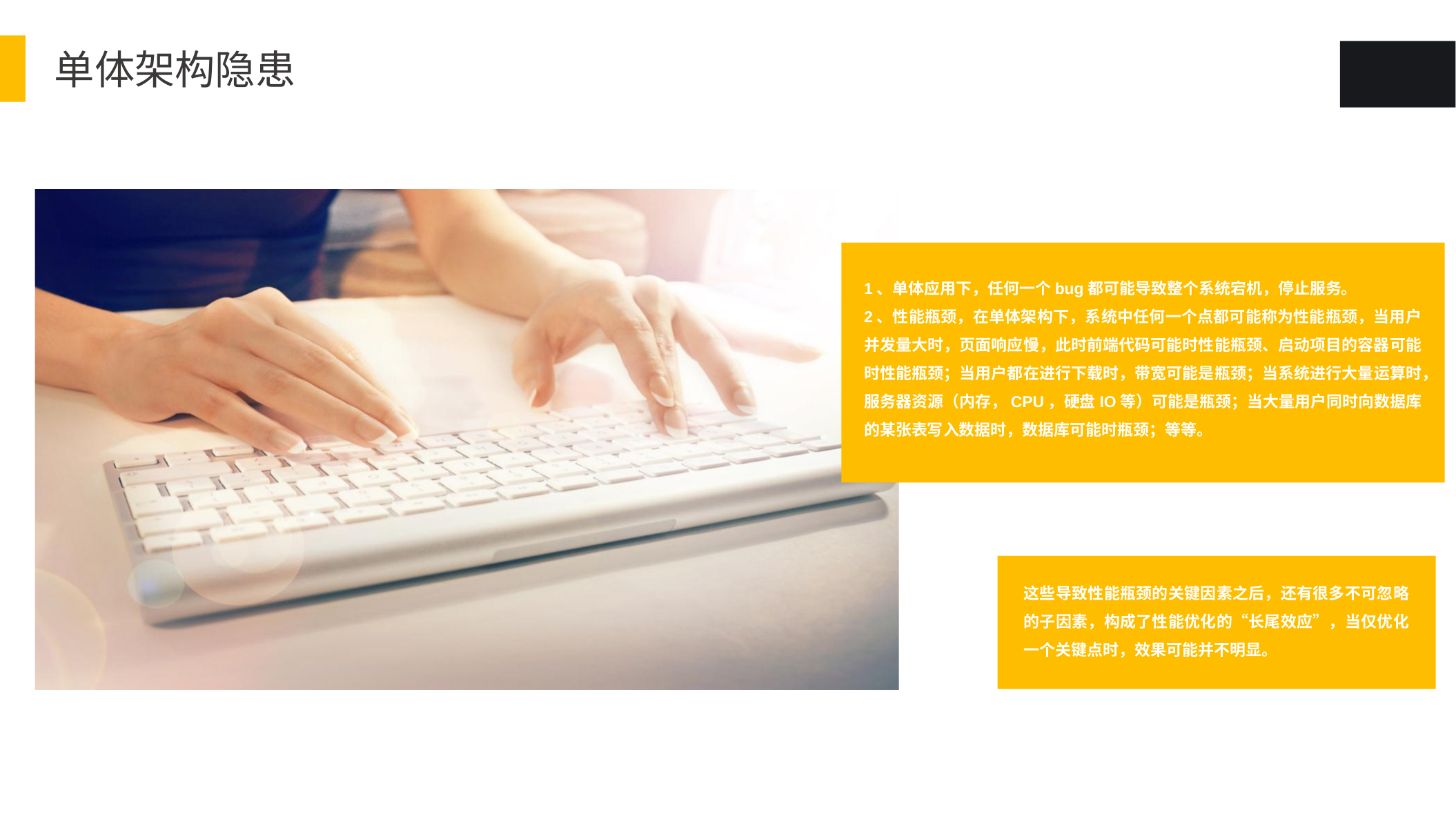

单体架构隐患

1、单体应用下，任何一个bug都可能导致整个系统宕机，停止服务。
2、性能瓶颈，在单体架构下，系统中任何一个点都可能称为性能瓶颈，当用户并发量大时，页面响应慢，此时前端代码可能时性能瓶颈、启动项目的容器可能时性能瓶颈；当用户都在进行下载时，带宽可能是瓶颈；当系统进行大量运算时，服务器资源（内存，CPU，硬盘IO等）可能是瓶颈；当大量用户同时向数据库的某张表写入数据时，数据库可能时瓶颈；等等。

这些导致性能瓶颈的关键因素之后，还有很多不可忽略的子因素，构成了性能优化的“长尾效应”，当仅优化一个关键点时，效果可能并不明显。
单体架构带来的隐患